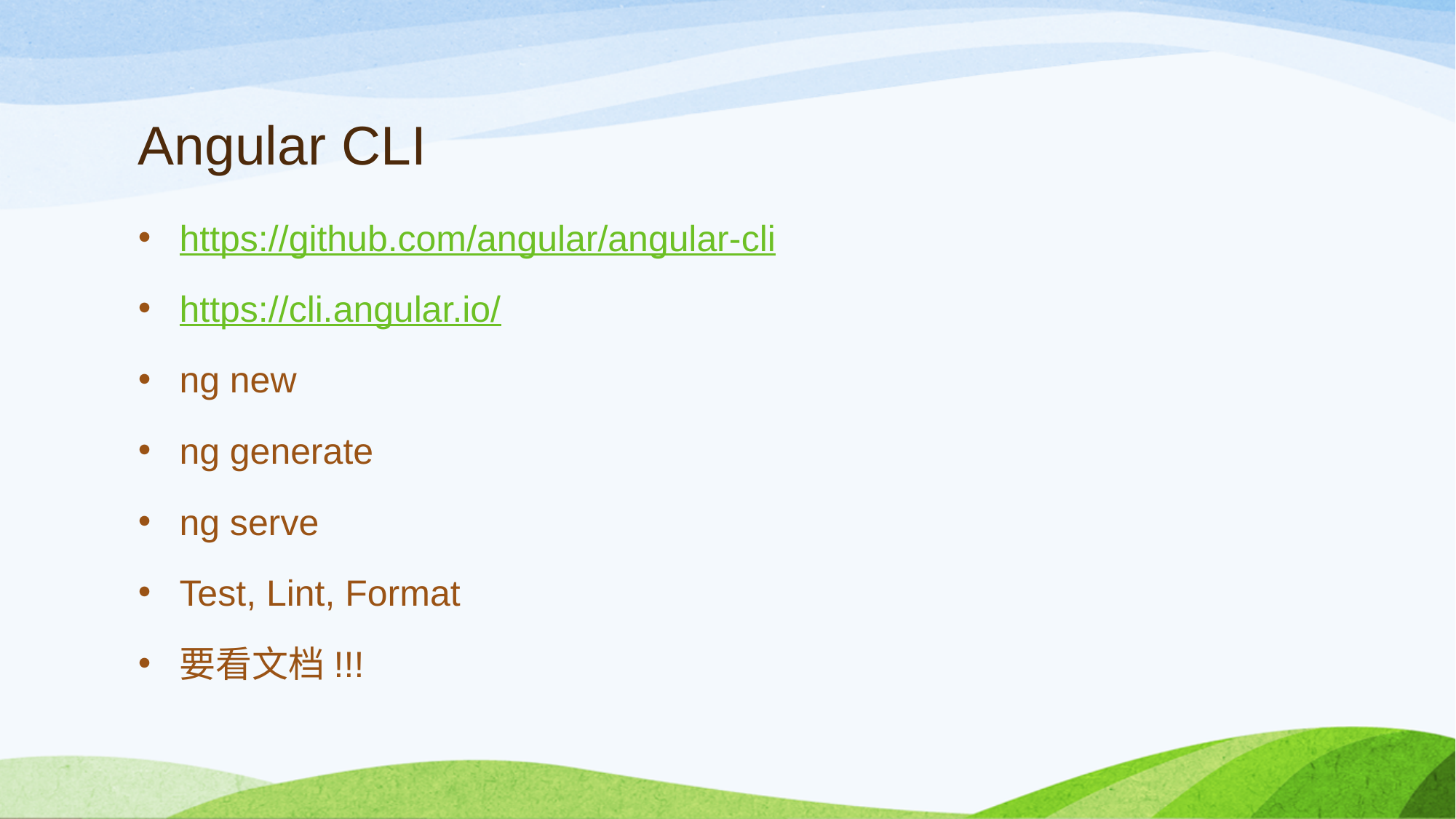

# Angular CLI
https://github.com/angular/angular-cli
https://cli.angular.io/
ng new
ng generate
ng serve
Test, Lint, Format
要看文档!!!